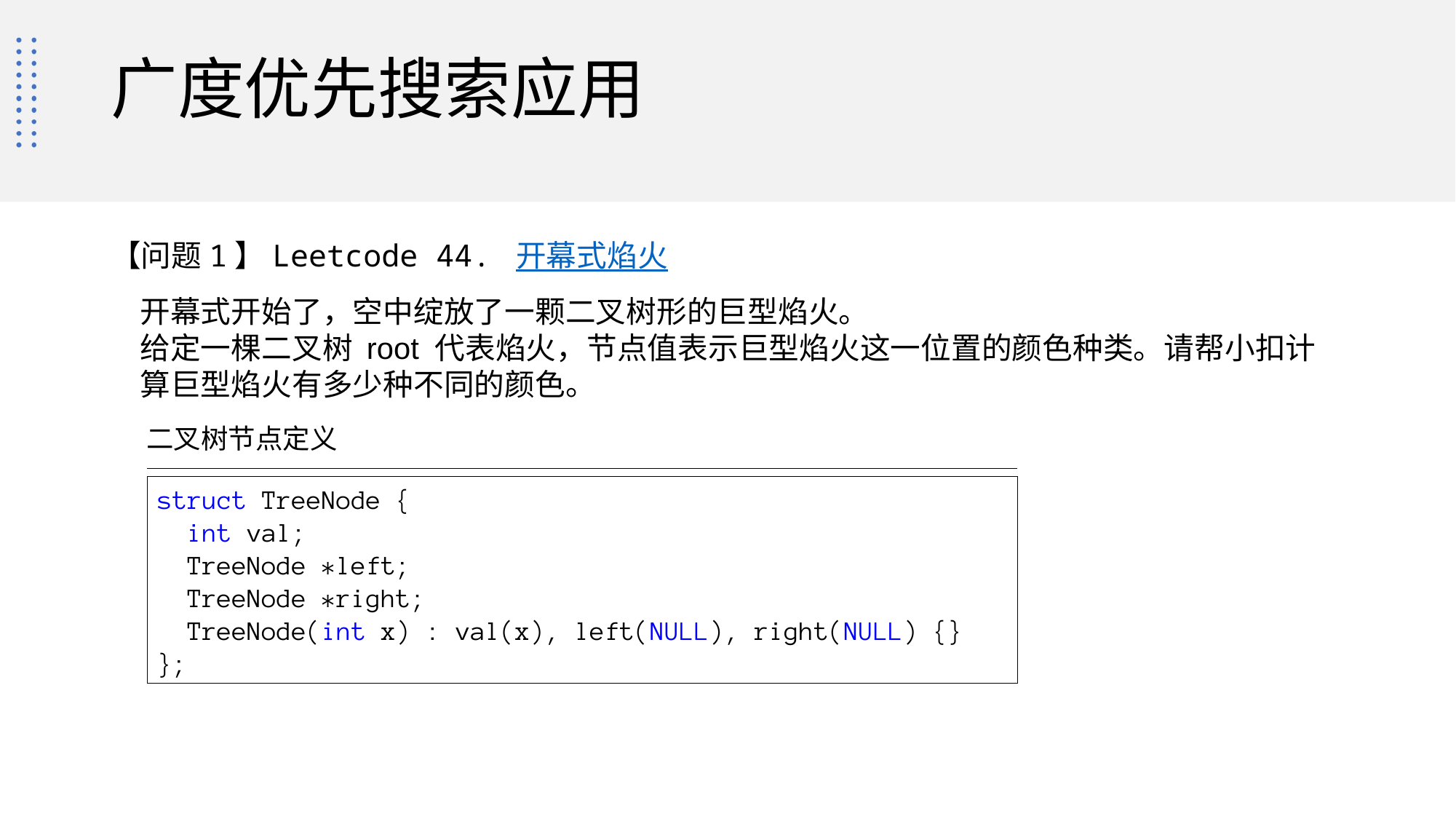

# 广度优先搜索应用
【问题1】Leetcode 44. 开幕式焰火
开幕式开始了，空中绽放了一颗二叉树形的巨型焰火。
给定一棵二叉树 root 代表焰火，节点值表示巨型焰火这一位置的颜色种类。请帮小扣计算巨型焰火有多少种不同的颜色。
二叉树节点定义
struct TreeNode {
  int val;
  TreeNode *left;
  TreeNode *right;
  TreeNode(int x) : val(x), left(NULL), right(NULL) {}
};